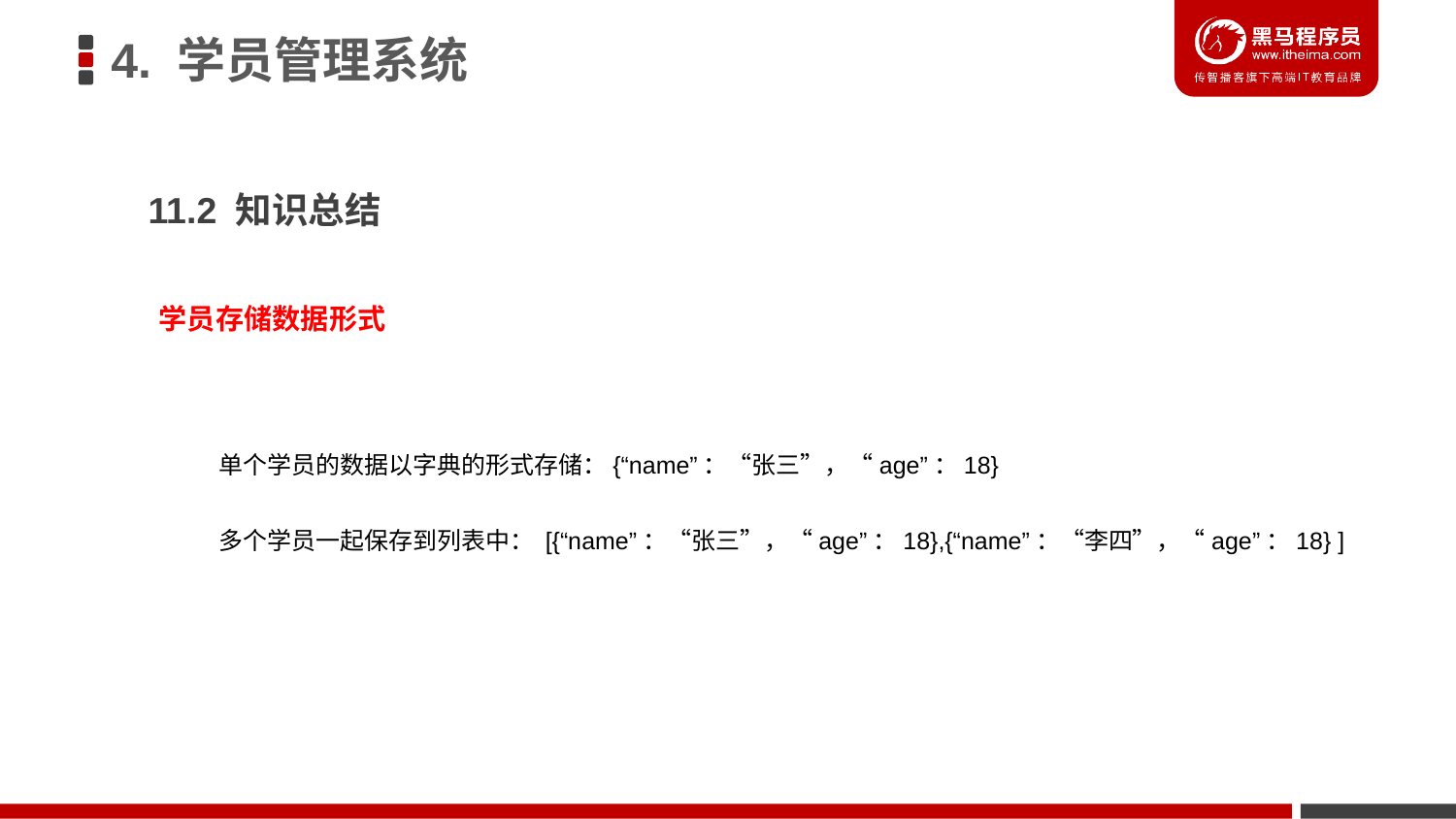

4. 学员管理系统
11.2 知识总结
 学员存储数据形式
单个学员的数据以字典的形式存储：{“name”：“张三”，“age”：18}

多个学员一起保存到列表中： [{“name”：“张三”，“age”：18},{“name”：“李四”，“age”：18} ]